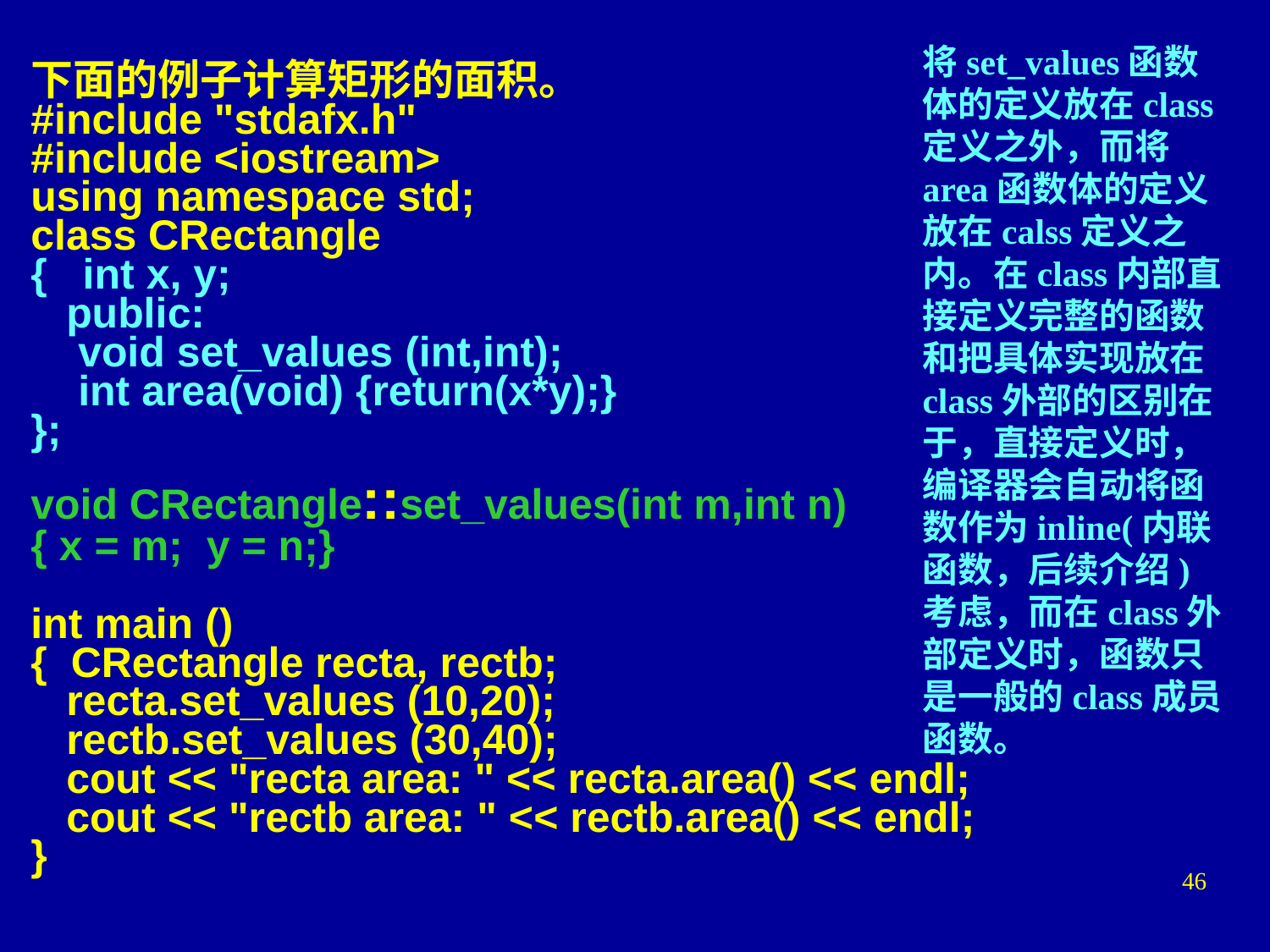

将set_values函数体的定义放在class定义之外，而将area函数体的定义放在calss定义之内。在class内部直接定义完整的函数和把具体实现放在class外部的区别在于，直接定义时，编译器会自动将函数作为inline(内联函数，后续介绍)考虑，而在class外部定义时，函数只是一般的class成员函数。
下面的例子计算矩形的面积。
#include "stdafx.h"
#include <iostream>
using namespace std;
class CRectangle
{   int x, y;
   public:
    void set_values (int,int);
    int area(void) {return(x*y);}
};

void CRectangle::set_values(int m,int n)
{ x = m;  y = n;}

int main ()
{  CRectangle recta, rectb;
   recta.set_values (10,20);
   rectb.set_values (30,40);
   cout << "recta area: " << recta.area() << endl;
   cout << "rectb area: " << rectb.area() << endl;
}
46